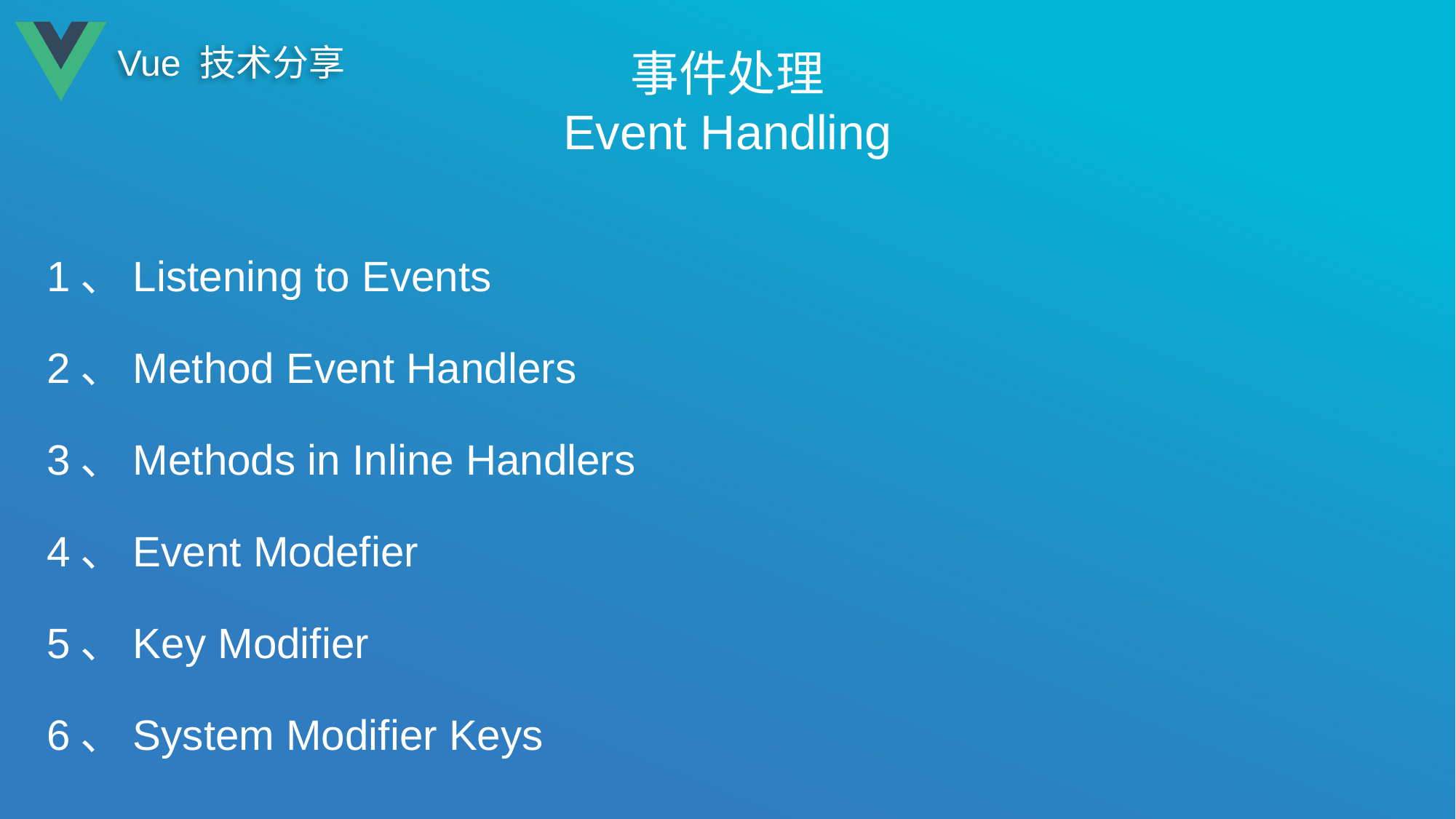

# 事件处理 Event Handling
1、Listening to Events
2、Method Event Handlers
3、Methods in Inline Handlers
4、Event Modefier
5、Key Modifier
6、System Modifier Keys